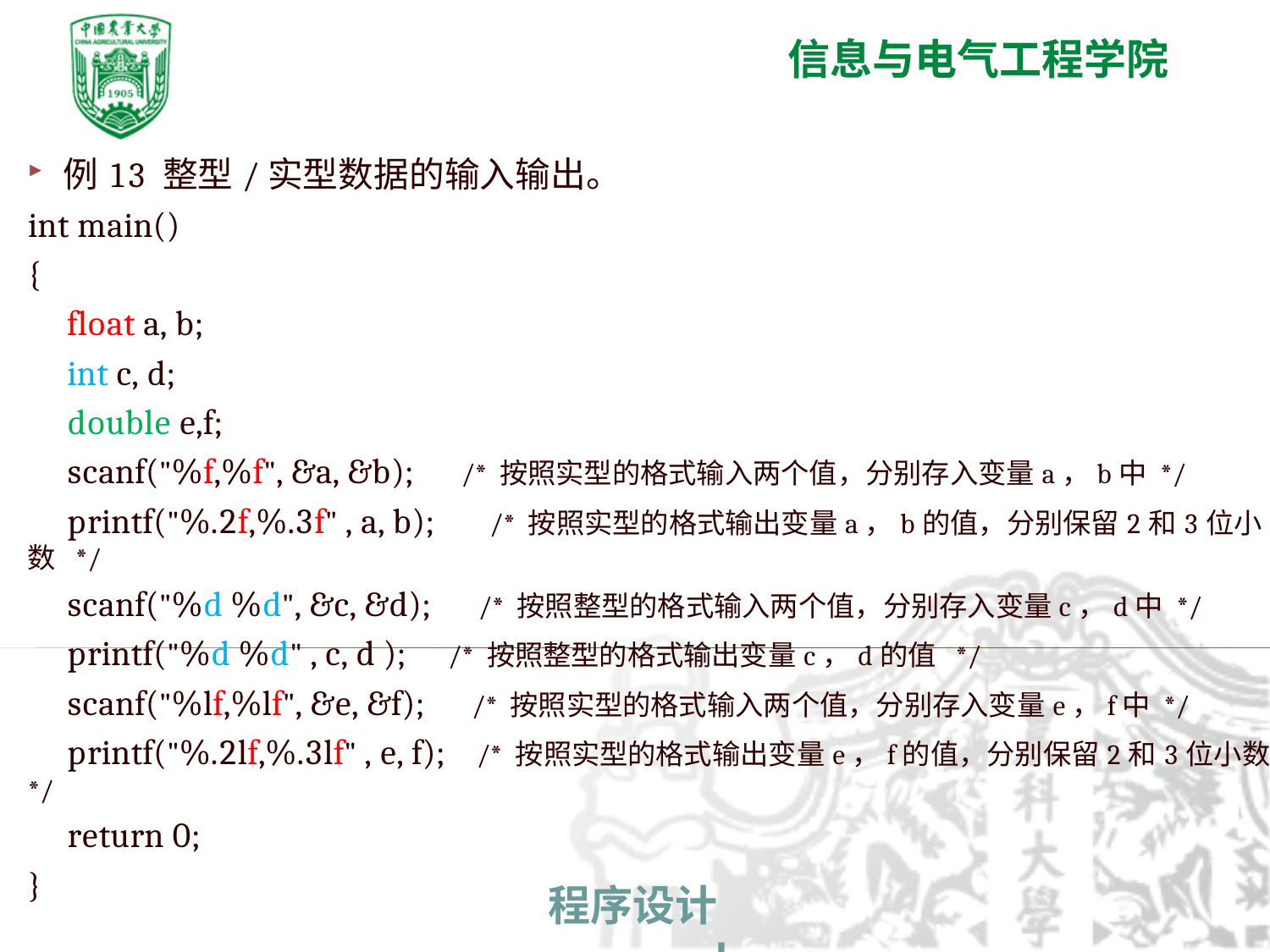

例13 整型/实型数据的输入输出。
int main()
{
     float a, b;
     int c, d;
     double e,f;
     scanf("%f,%f", &a, &b);      /* 按照实型的格式输入两个值，分别存入变量a，b中 */
     printf("%.2f,%.3f" , a, b);       /* 按照实型的格式输出变量a，b的值，分别保留2和3位小数  */
     scanf("%d %d", &c, &d);      /* 按照整型的格式输入两个值，分别存入变量c，d中 */
     printf("%d %d" , c, d );      /* 按照整型的格式输出变量c，d的值  */
     scanf("%lf,%lf", &e, &f);      /* 按照实型的格式输入两个值，分别存入变量e，f中 */
     printf("%.2lf,%.3lf" , e, f);    /* 按照实型的格式输出变量e，f的值，分别保留2和3位小数  */
     return 0;
}